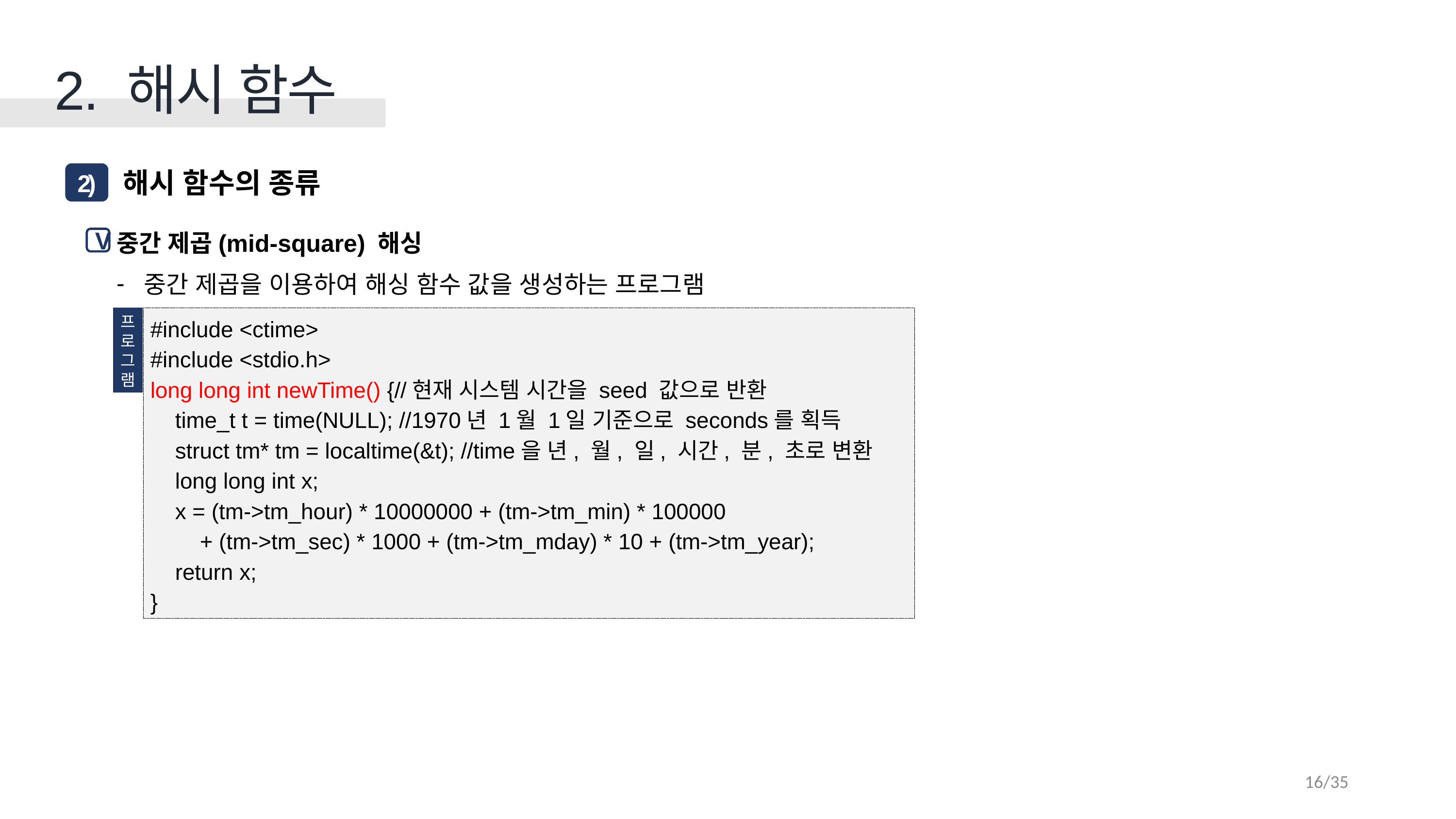

2. 해시 함수

 해시 함수의 종류
2)
중간 제곱(mid-square) 해싱

중간 제곱을 이용하여 해싱 함수 값을 생성하는 프로그램
V
프
로
그
램
#include <ctime>
#include <stdio.h>
long long int newTime() {//현재 시스템 시간을 seed 값으로 반환
    time_t t = time(NULL); //1970년 1월 1일 기준으로 seconds를 획득
    struct tm* tm = localtime(&t); //time을 년, 월, 일, 시간, 분, 초로 변환
    long long int x;
    x = (tm->tm_hour) * 10000000 + (tm->tm_min) * 100000
        + (tm->tm_sec) * 1000 + (tm->tm_mday) * 10 + (tm->tm_year);
    return x;
}
16/35